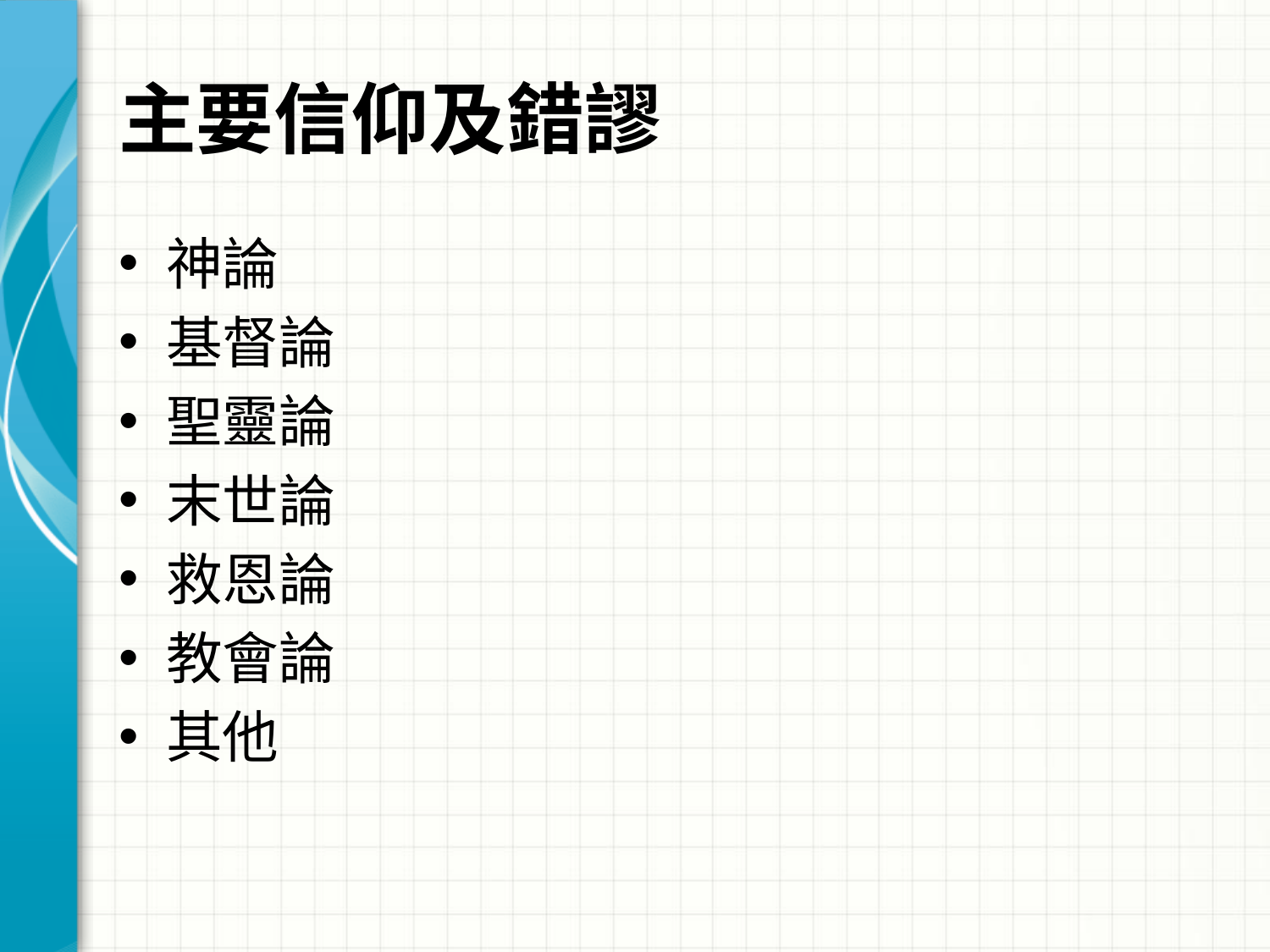

# 主要信仰及錯謬
神論
基督論
聖靈論
末世論
救恩論
教會論
其他